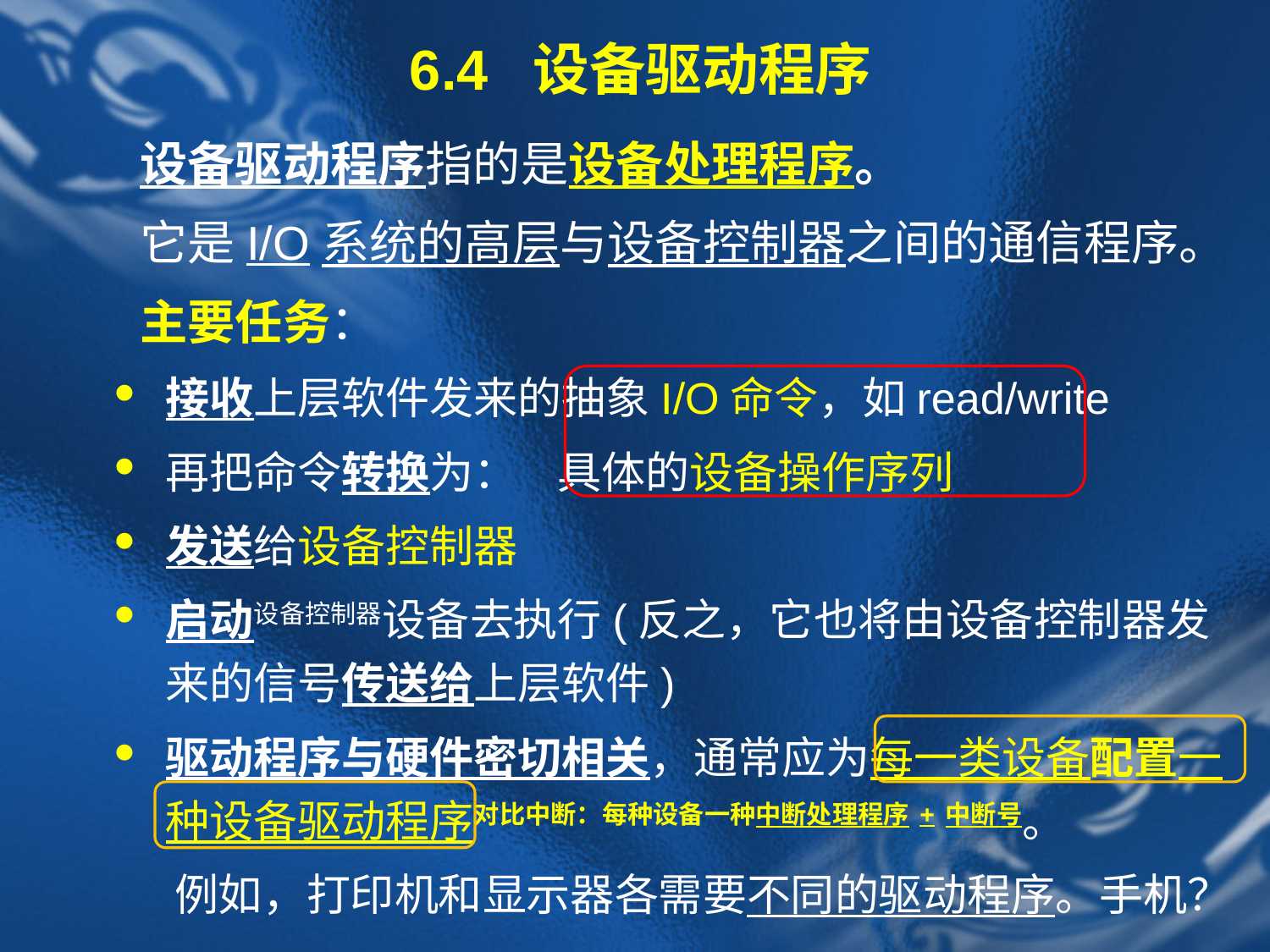

# 6.4  设备驱动程序
设备驱动程序指的是设备处理程序。
它是I/O系统的高层与设备控制器之间的通信程序。
主要任务：
接收上层软件发来的抽象I/O命令，如read/write
再把命令转换为：    具体的设备操作序列
发送给设备控制器
启动设备控制器设备去执行(反之，它也将由设备控制器发来的信号传送给上层软件)
驱动程序与硬件密切相关，通常应为每一类设备配置一种设备驱动程序对比中断：每种设备一种中断处理程序+中断号。
     例如，打印机和显示器各需要不同的驱动程序。手机？